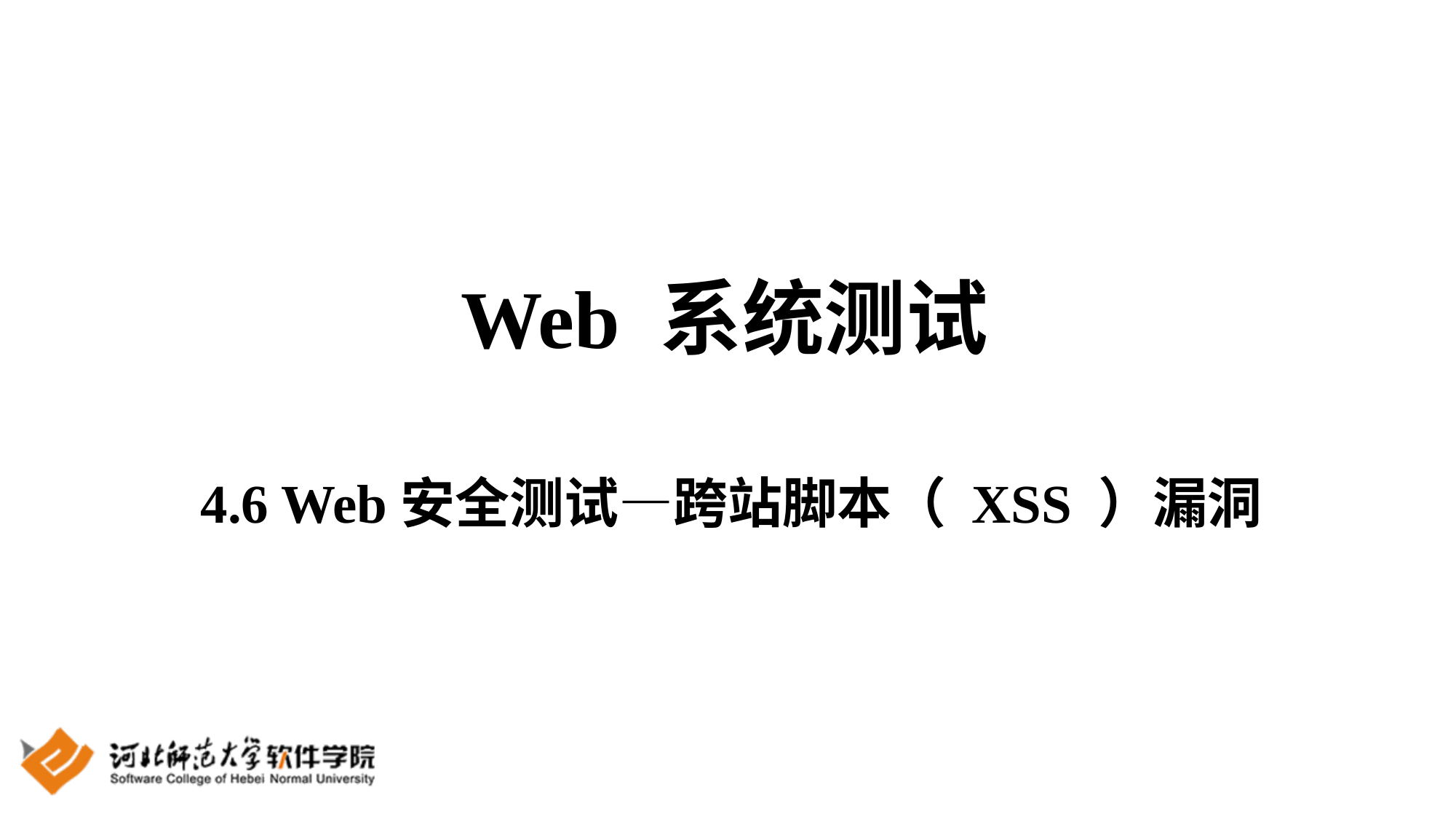

# Web 系统测试
4.6 Web安全测试—跨站脚本（ XSS ）漏洞